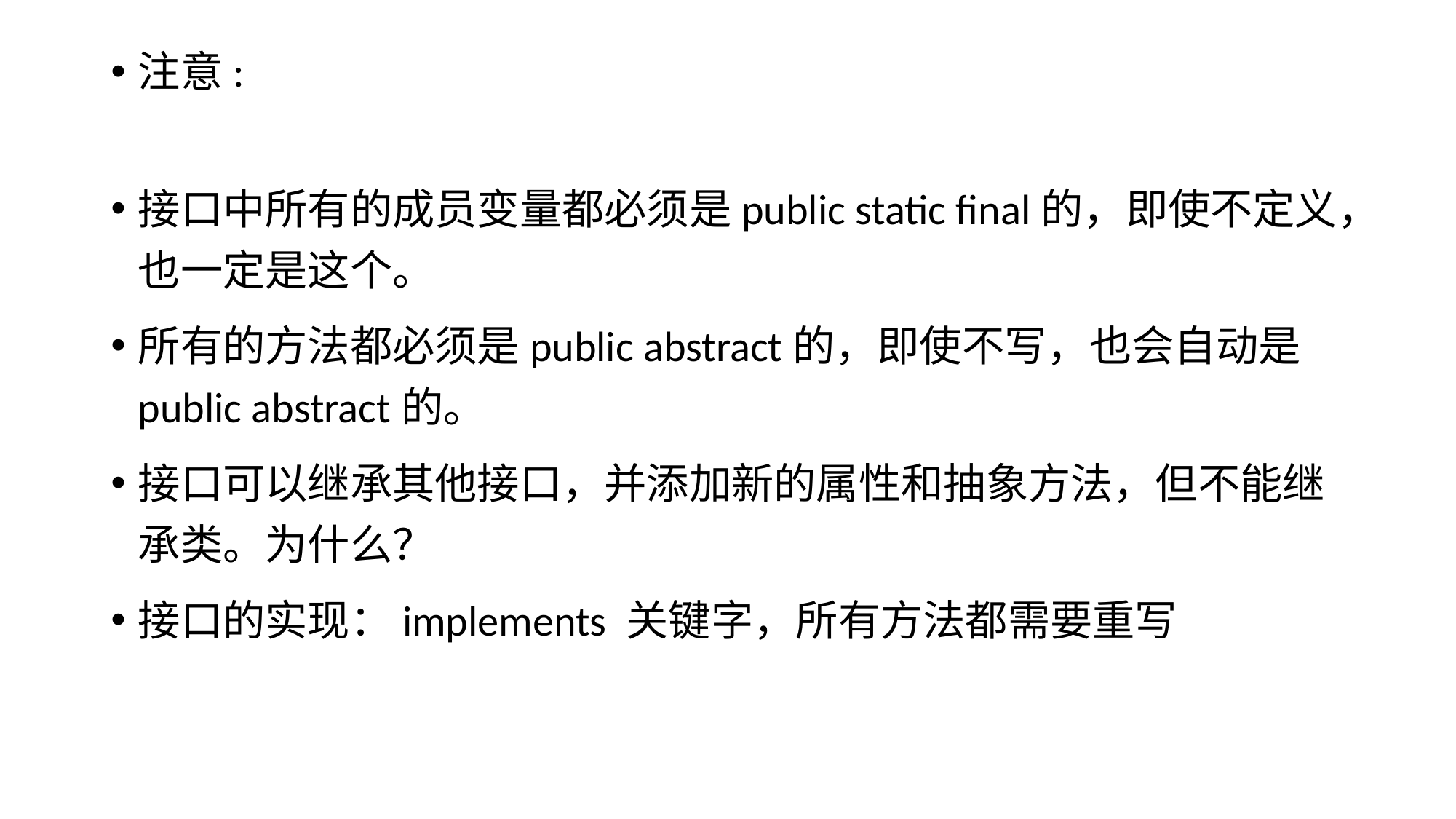

注意:

接口中所有的成员变量都必须是public static final的，即使不定义，也一定是这个。
所有的方法都必须是public abstract的，即使不写，也会自动是public abstract的。
接口可以继承其他接口，并添加新的属性和抽象方法，但不能继承类。为什么？
接口的实现：implements 关键字，所有方法都需要重写